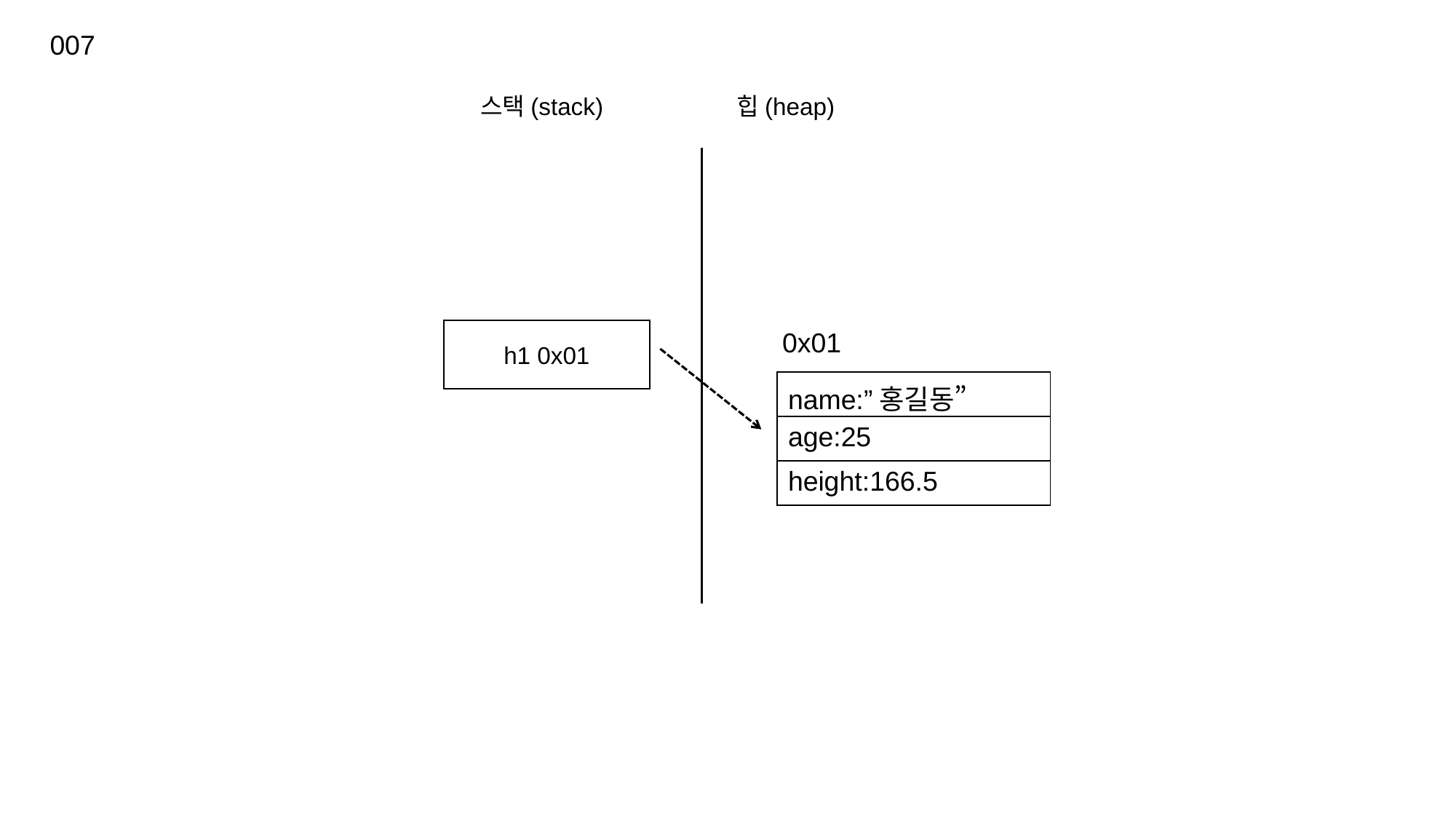

007
스택(stack)
힙(heap)
h1 0x01
0x01
| name:”홍길동” |
| --- |
| age:25 |
| height:166.5 |